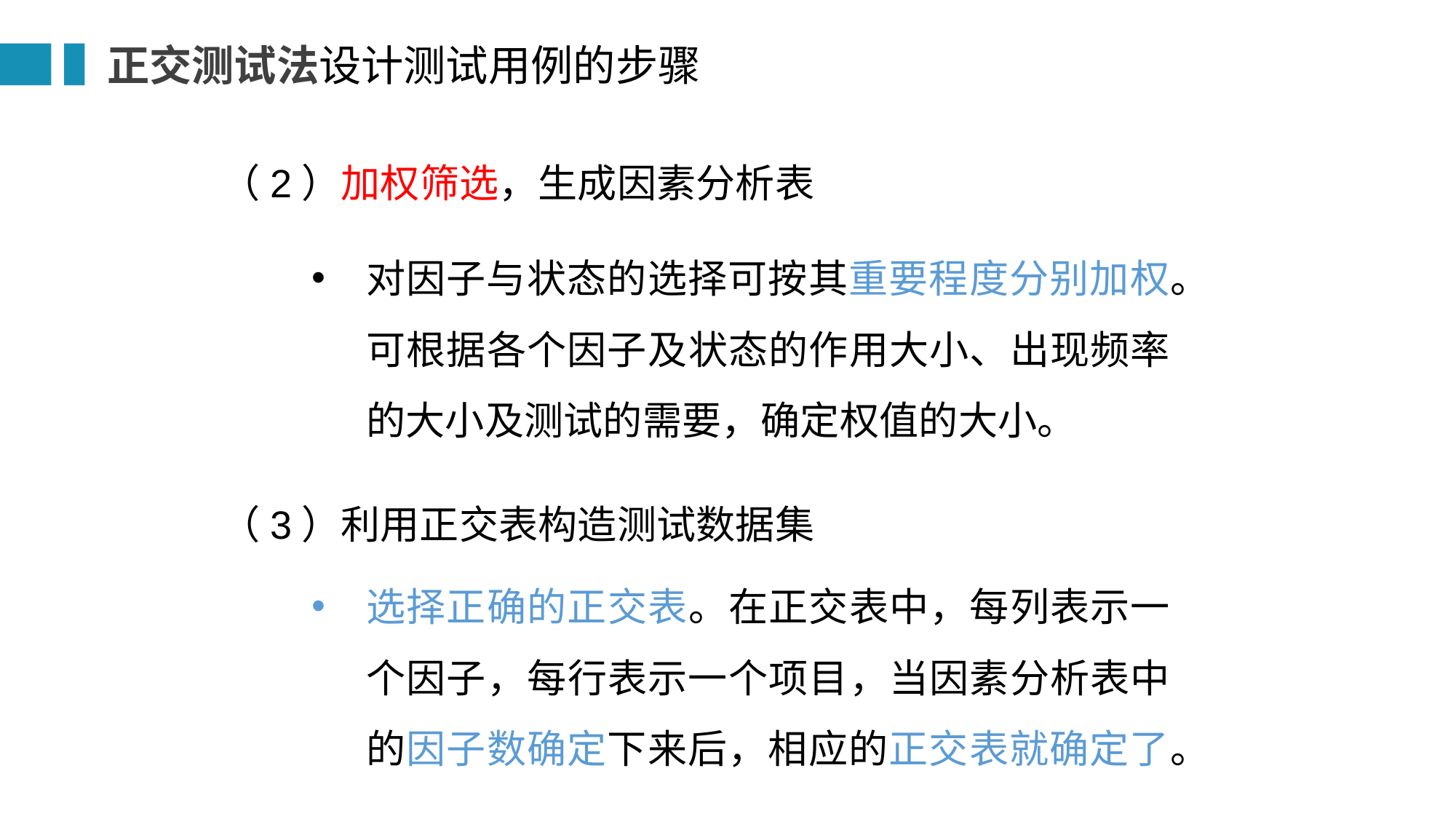

正交测试法设计测试用例的步骤

（2）加权筛选，生成因素分析表
对因子与状态的选择可按其重要程度分别加权。可根据各个因子及状态的作用大小、出现频率的大小及测试的需要，确定权值的大小。
（3）利用正交表构造测试数据集
选择正确的正交表。在正交表中，每列表示一个因子，每行表示一个项目，当因素分析表中的因子数确定下来后，相应的正交表就确定了。
102